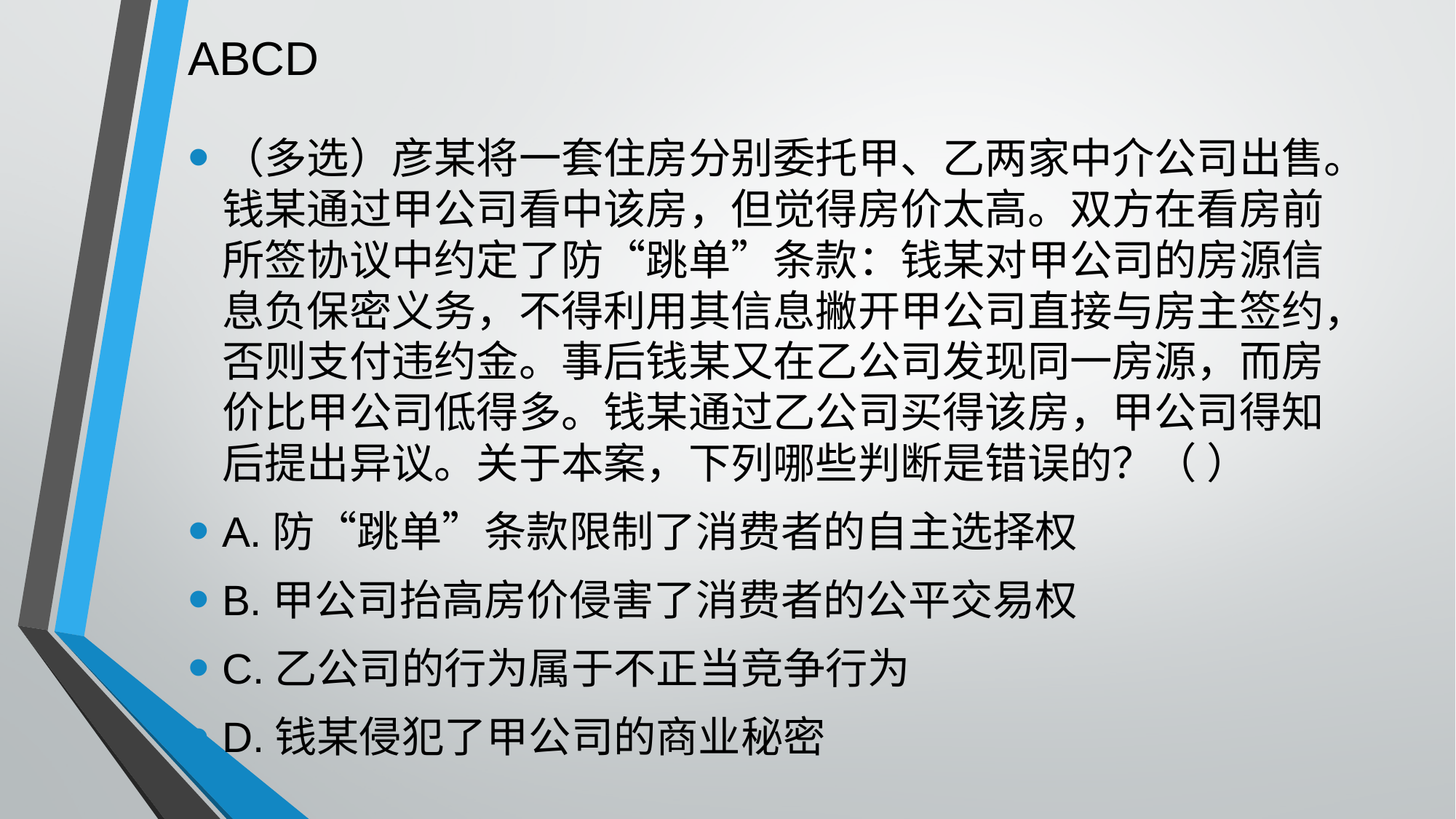

# ABCD
（多选）彦某将一套住房分别委托甲、乙两家中介公司出售。钱某通过甲公司看中该房，但觉得房价太高。双方在看房前所签协议中约定了防“跳单”条款：钱某对甲公司的房源信息负保密义务，不得利用其信息撇开甲公司直接与房主签约，否则支付违约金。事后钱某又在乙公司发现同一房源，而房价比甲公司低得多。钱某通过乙公司买得该房，甲公司得知后提出异议。关于本案，下列哪些判断是错误的？（ ）
A.防“跳单”条款限制了消费者的自主选择权
B.甲公司抬高房价侵害了消费者的公平交易权
C.乙公司的行为属于不正当竞争行为
D.钱某侵犯了甲公司的商业秘密